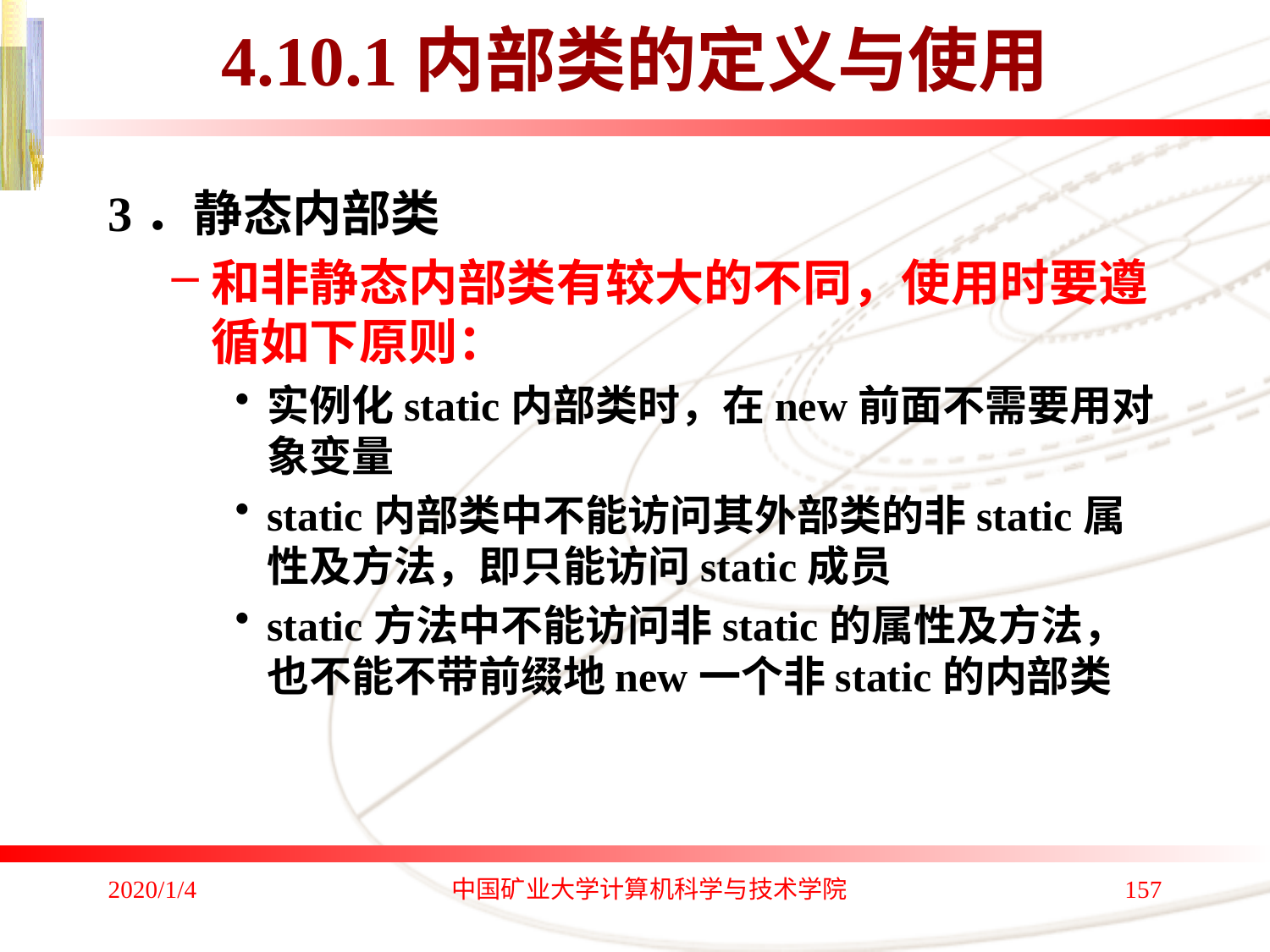

# 4.10.1内部类的定义与使用
3．静态内部类
和非静态内部类有较大的不同，使用时要遵循如下原则：
实例化static内部类时，在new前面不需要用对象变量
static内部类中不能访问其外部类的非static属性及方法，即只能访问static成员
static方法中不能访问非static的属性及方法，也不能不带前缀地new一个非static的内部类

2020/1/4
中国矿业大学计算机科学与技术学院
157